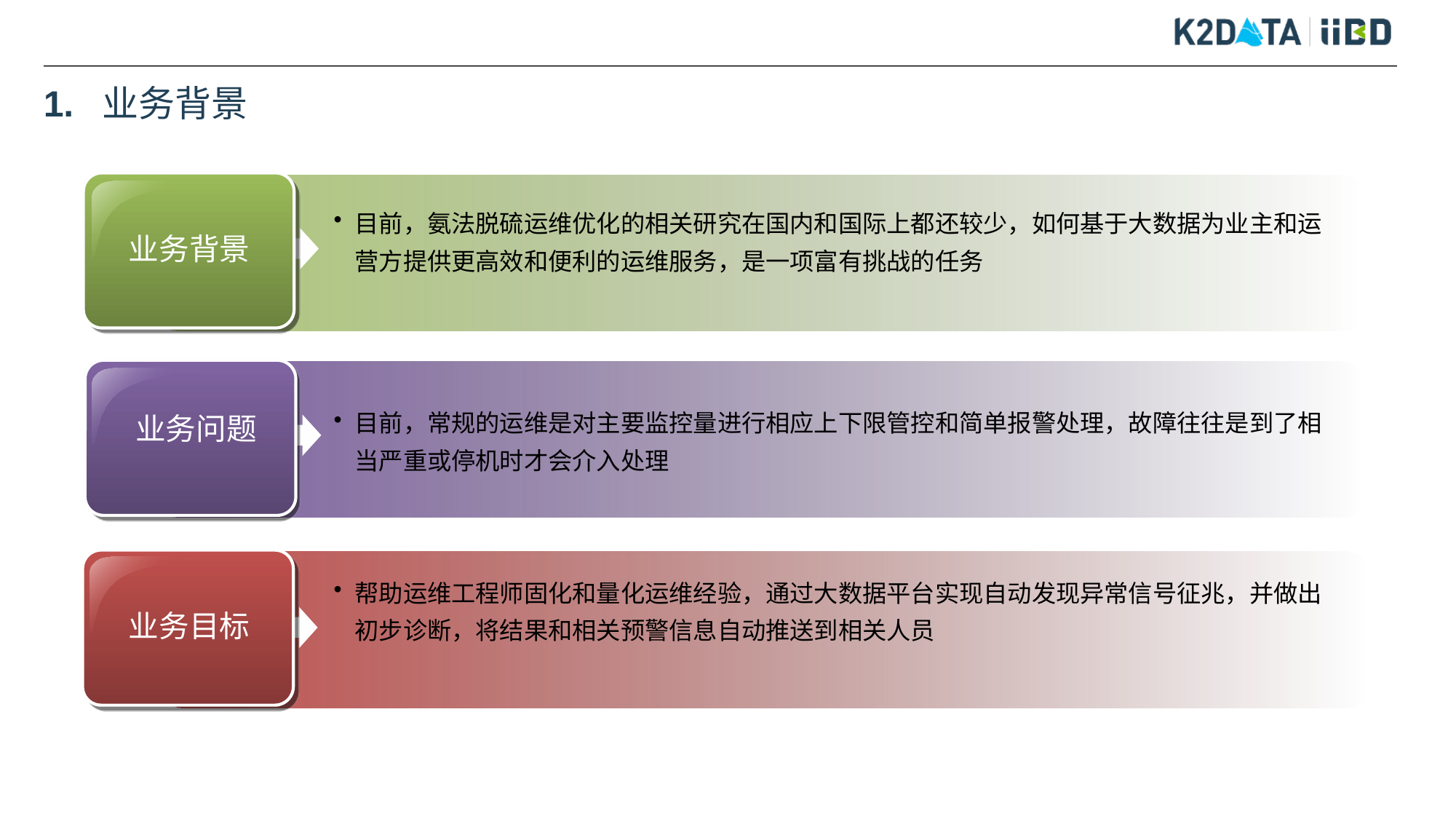

1.  业务背景

目前，氨法脱硫运维优化的相关研究在国内和国际上都还较少，如何基于大数据为业主和运营方提供更高效和便利的运维服务，是一项富有挑战的任务
业务背景

目前，常规的运维是对主要监控量进行相应上下限管控和简单报警处理，故障往往是到了相当严重或停机时才会介入处理
 业务问题

帮助运维工程师固化和量化运维经验，通过大数据平台实现自动发现异常信号征兆，并做出初步诊断，将结果和相关预警信息自动推送到相关人员
业务目标

4